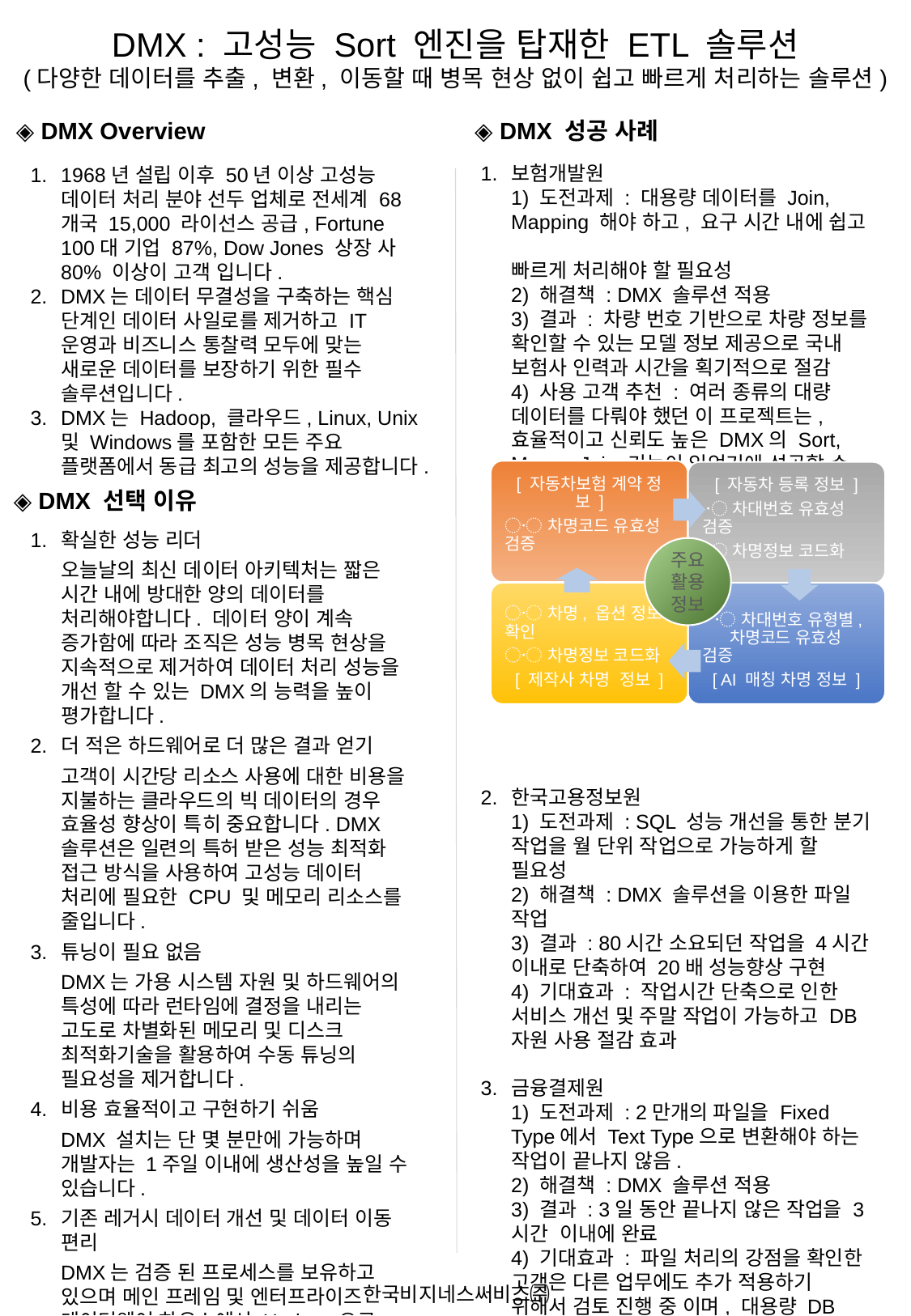

DMX : 고성능 Sort 엔진을 탑재한 ETL 솔루션
(다양한 데이터를 추출, 변환, 이동할 때 병목 현상 없이 쉽고 빠르게 처리하는 솔루션)
◈ DMX 성공 사례
◈ DMX Overview
보험개발원
1) 도전과제 : 대용량 데이터를 Join, Mapping 해야 하고, 요구 시간 내에 쉽고
빠르게 처리해야 할 필요성
2) 해결책 : DMX 솔루션 적용
3) 결과 : 차량 번호 기반으로 차량 정보를 확인할 수 있는 모델 정보 제공으로 국내 보험사 인력과 시간을 획기적으로 절감
4) 사용 고객 추천 : 여러 종류의 대량 데이터를 다뤄야 했던 이 프로젝트는, 효율적이고 신뢰도 높은 DMX의 Sort, Merge, Join 기능이 있었기에 성공할 수 있었다고 단언합니다.
한국고용정보원
1) 도전과제 : SQL 성능 개선을 통한 분기 작업을 월 단위 작업으로 가능하게 할 필요성
2) 해결책 : DMX 솔루션을 이용한 파일 작업
3) 결과 : 80시간 소요되던 작업을 4시간 이내로 단축하여 20배 성능향상 구현
4) 기대효과 : 작업시간 단축으로 인한 서비스 개선 및 주말 작업이 가능하고 DB자원 사용 절감 효과
금융결제원
1) 도전과제 : 2만개의 파일을 Fixed Type에서 Text Type으로 변환해야 하는 작업이 끝나지 않음.
2) 해결책 : DMX 솔루션 적용
3) 결과 : 3일 동안 끝나지 않은 작업을 3시간  이내에 완료
4) 기대효과 : 파일 처리의 강점을 확인한 고객은 다른 업무에도 추가 적용하기 위해서 검토 진행 중 이며, 대용량 DB 데이터를 파일로 저장하는 업무에도 적용, 테스트 진행
1968년 설립 이후 50년 이상 고성능 데이터 처리 분야 선두 업체로 전세계 68개국 15,000 라이선스 공급, Fortune 100대 기업 87%, Dow Jones 상장 사 80% 이상이 고객 입니다.
DMX는 데이터 무결성을 구축하는 핵심 단계인 데이터 사일로를 제거하고 IT 운영과 비즈니스 통찰력 모두에 맞는 새로운 데이터를 보장하기 위한 필수 솔루션입니다.
DMX는 Hadoop, 클라우드, Linux, Unix 및 Windows를 포함한 모든 주요 플랫폼에서 동급 최고의 성능을 제공합니다.
[ 자동차보험 계약 정보 ]
〮 차명코드 유효성 검증
[ 자동차 등록 정보 ]
 〮 차대번호 유효성 검증
 〮 차명정보 코드화

주요 활용 정보

〮 차명, 옵션 정보 확인
〮 차명정보 코드화
[ 제작사 차명  정보 ]
  〮 차대번호 유형별,
     차명코드 유효성 검증
[ AI 매칭 차명 정보 ]

◈ DMX 선택 이유
확실한 성능 리더
오늘날의 최신 데이터 아키텍처는 짧은 시간 내에 방대한 양의 데이터를 처리해야합니다. 데이터 양이 계속 증가함에 따라 조직은 성능 병목 현상을 지속적으로 제거하여 데이터 처리 성능을 개선 할 수 있는 DMX의 능력을 높이 평가합니다.
더 적은 하드웨어로 더 많은 결과 얻기
고객이 시간당 리소스 사용에 대한 비용을 지불하는 클라우드의 빅 데이터의 경우 효율성 향상이 특히 중요합니다. DMX 솔루션은 일련의 특허 받은 성능 최적화 접근 방식을 사용하여 고성능 데이터 처리에 필요한 CPU 및 메모리 리소스를 줄입니다.
튜닝이 필요 없음
DMX는 가용 시스템 자원 및 하드웨어의 특성에 따라 런타임에 결정을 내리는 고도로 차별화된 메모리 및 디스크 최적화기술을 활용하여 수동 튜닝의 필요성을 제거합니다.
비용 효율적이고 구현하기 쉬움
DMX 설치는 단 몇 분만에 가능하며 개발자는 1주일 이내에 생산성을 높일 수 있습니다.
기존 레거시 데이터 개선 및 데이터 이동 편리
DMX는 검증 된 프로세스를 보유하고 있으며 메인 프레임 및 엔터프라이즈 데이터웨어 하우스에서 Hadoop으로 레거시 데이터 및 처리 워크로드를 오프 로딩 할 수 있는 동급 최고의 엔진을 갖추고 있습니다.
한국비지네스써비스㈜